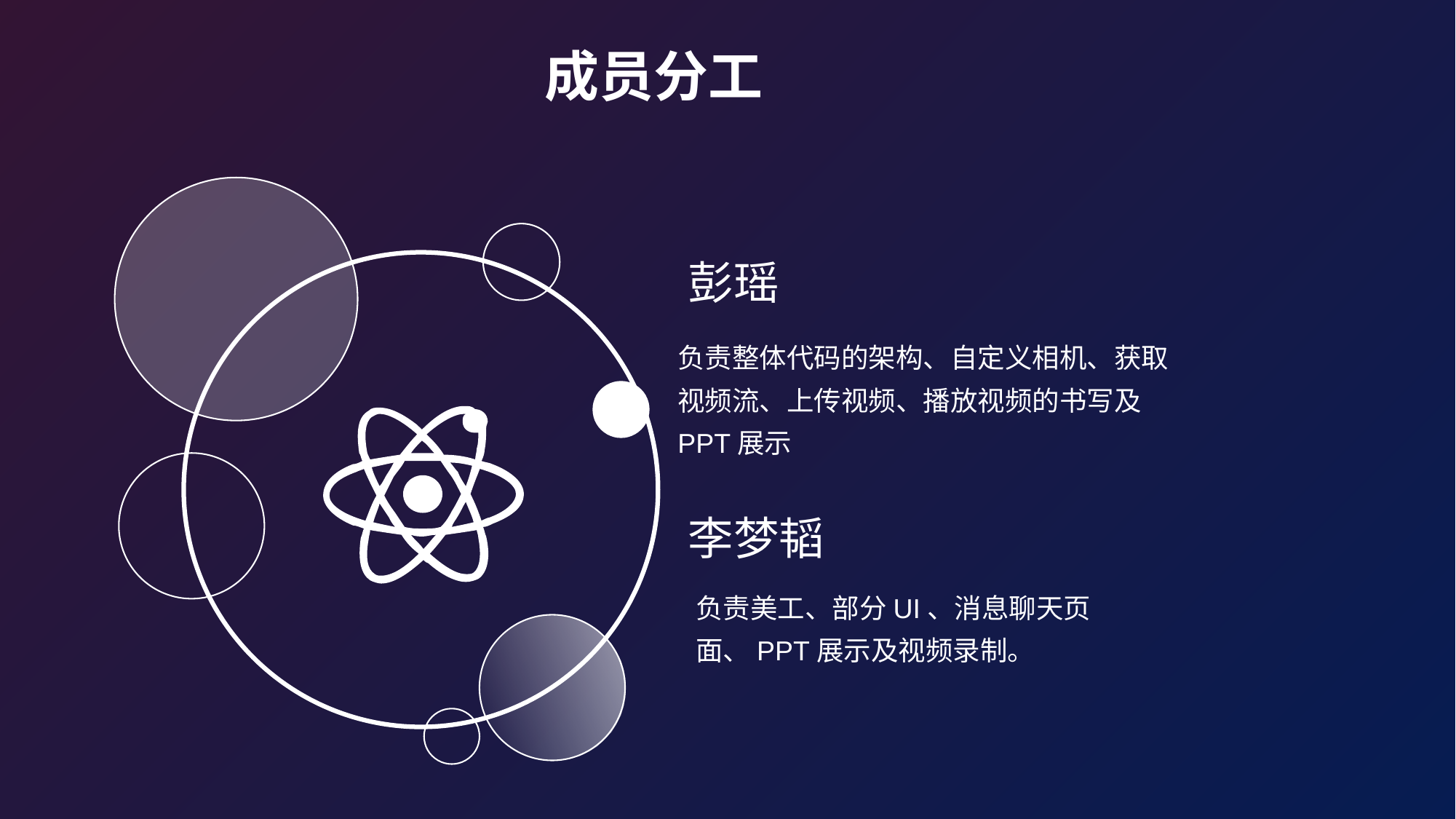

成员分工

彭瑶
负责整体代码的架构、自定义相机、获取视频流、上传视频、播放视频的书写及PPT展示
李梦韬
负责美工、部分UI、消息聊天页面、PPT展示及视频录制。